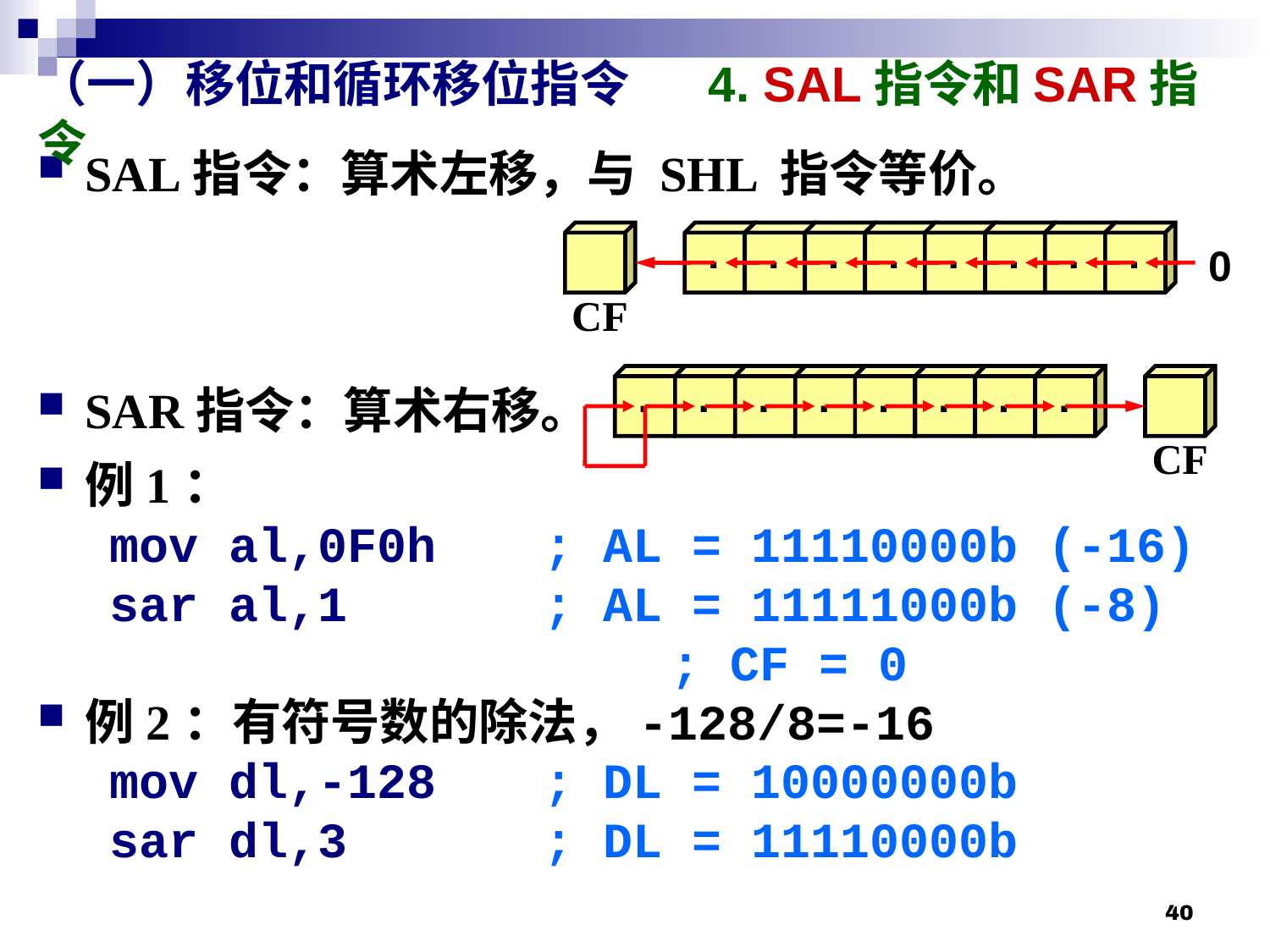

# （一）移位和循环移位指令      4. SAL指令和SAR指令
SAL指令：算术左移，与 SHL 指令等价。

SAR指令：算术右移。
例1：
mov al,0F0h	; AL = 11110000b (-16)
sar al,1		; AL = 11111000b (-8)
					; CF = 0
例2：有符号数的除法，-128/8=-16
mov dl,-128	; DL = 10000000b
sar dl,3		; DL = 11110000b

·
·
·
·
·
·
·
·
0

CF
·
·
·
·
·
·
·
·

CF

40